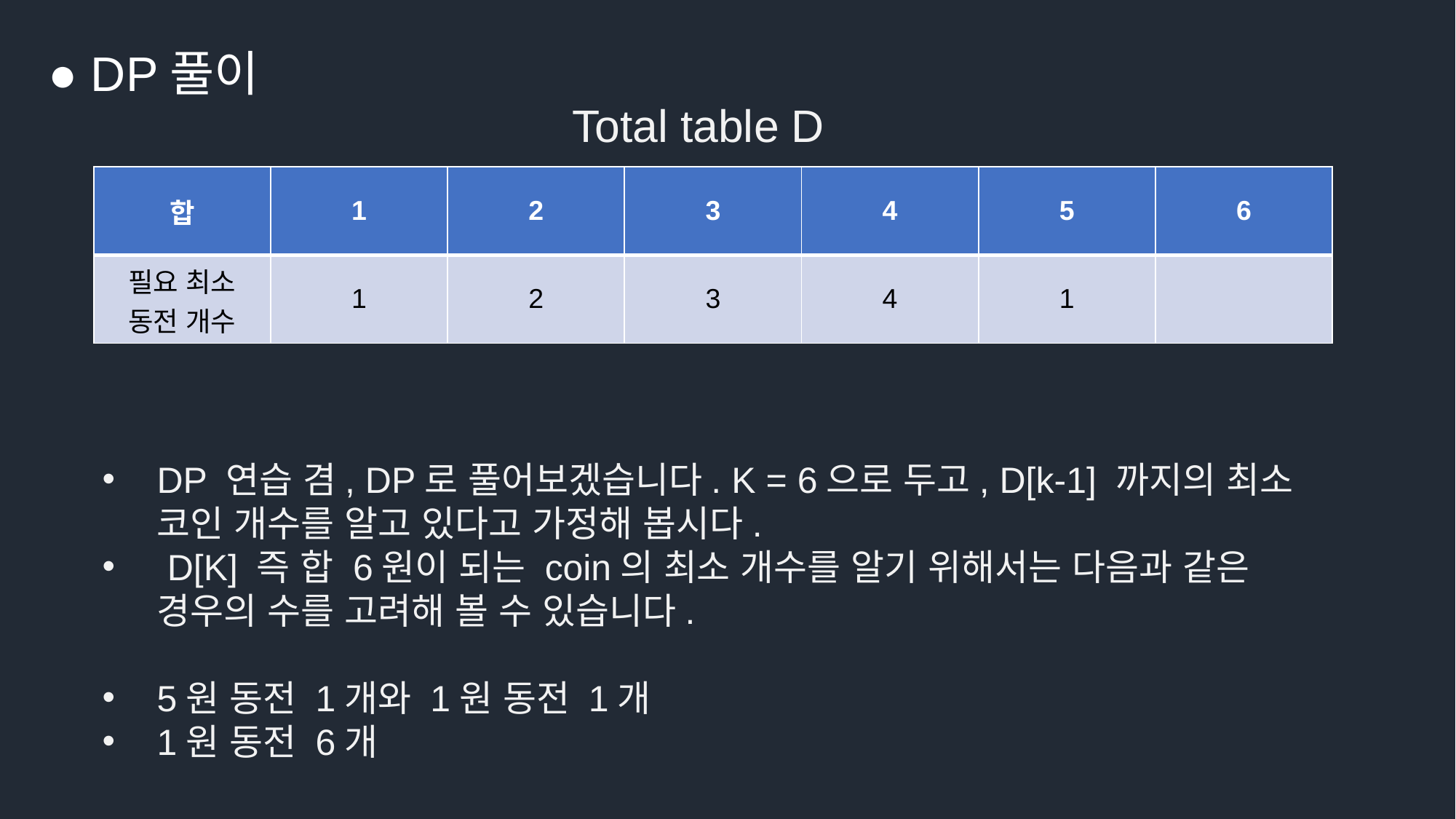

● DP풀이
Total table D
| 합 | 1 | 2 | 3 | 4 | 5 | 6 |
| --- | --- | --- | --- | --- | --- | --- |
| 필요 최소 동전 개수 | 1 | 2 | 3 | 4 | 1 |  |
DP 연습 겸, DP로 풀어보겠습니다. K = 6으로 두고, D[k-1] 까지의 최소 코인 개수를 알고 있다고 가정해 봅시다.
 D[K] 즉 합 6원이 되는 coin의 최소 개수를 알기 위해서는 다음과 같은 경우의 수를 고려해 볼 수 있습니다.

5원 동전 1개와 1원 동전 1개
1원 동전 6개